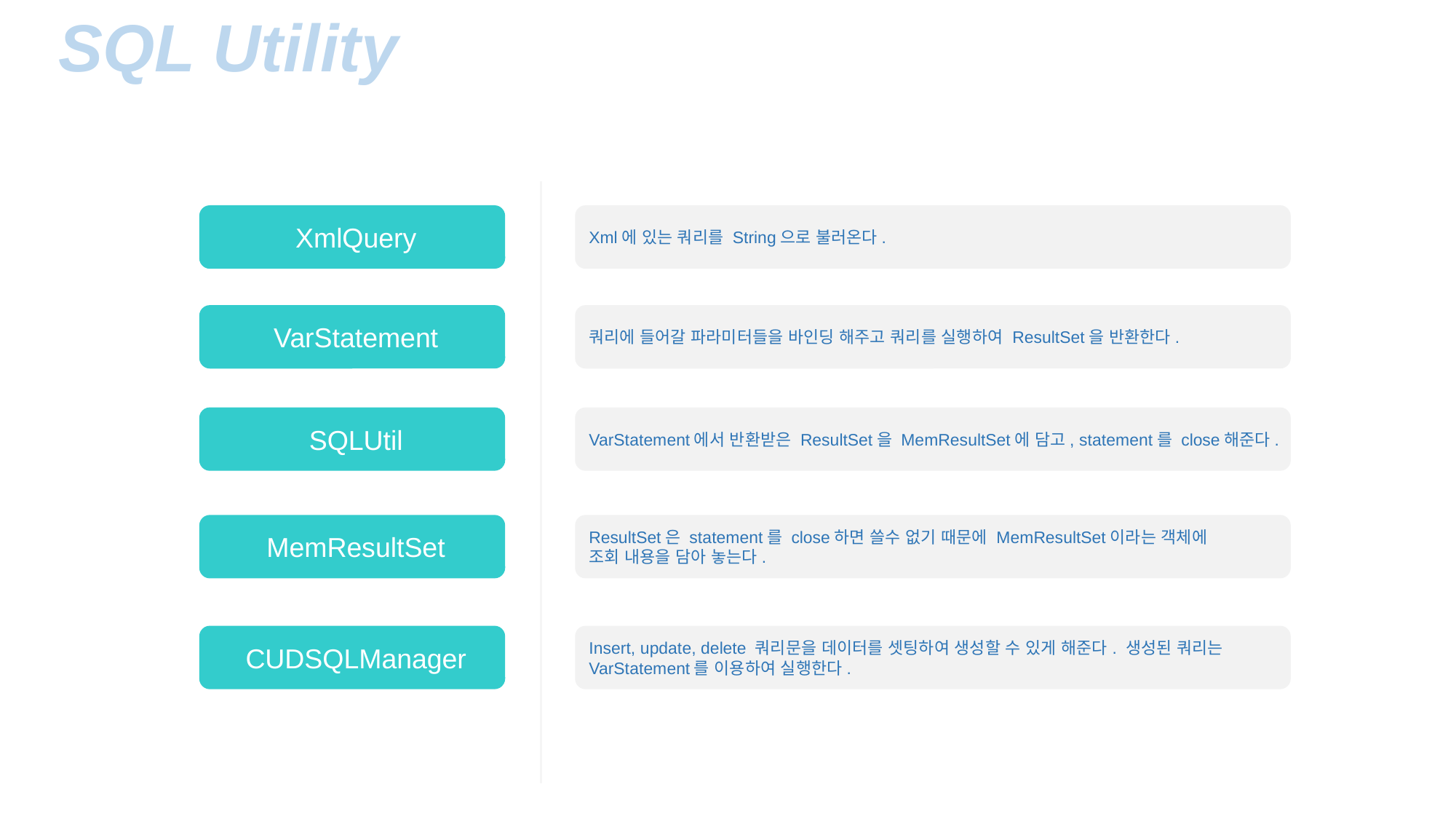

SQL Utility
 XmlQuery
Xml에 있는 쿼리를 String으로 불러온다.
 VarStatement
쿼리에 들어갈 파라미터들을 바인딩 해주고 쿼리를 실행하여 ResultSet을 반환한다.
 SQLUtil
VarStatement에서 반환받은 ResultSet을 MemResultSet에 담고, statement를 close해준다.
 MemResultSet
ResultSet은 statement를 close하면 쓸수 없기 때문에 MemResultSet이라는 객체에
조회 내용을 담아 놓는다.
 CUDSQLManager
Insert, update, delete 쿼리문을 데이터를 셋팅하여 생성할 수 있게 해준다. 생성된 쿼리는
VarStatement를 이용하여 실행한다.